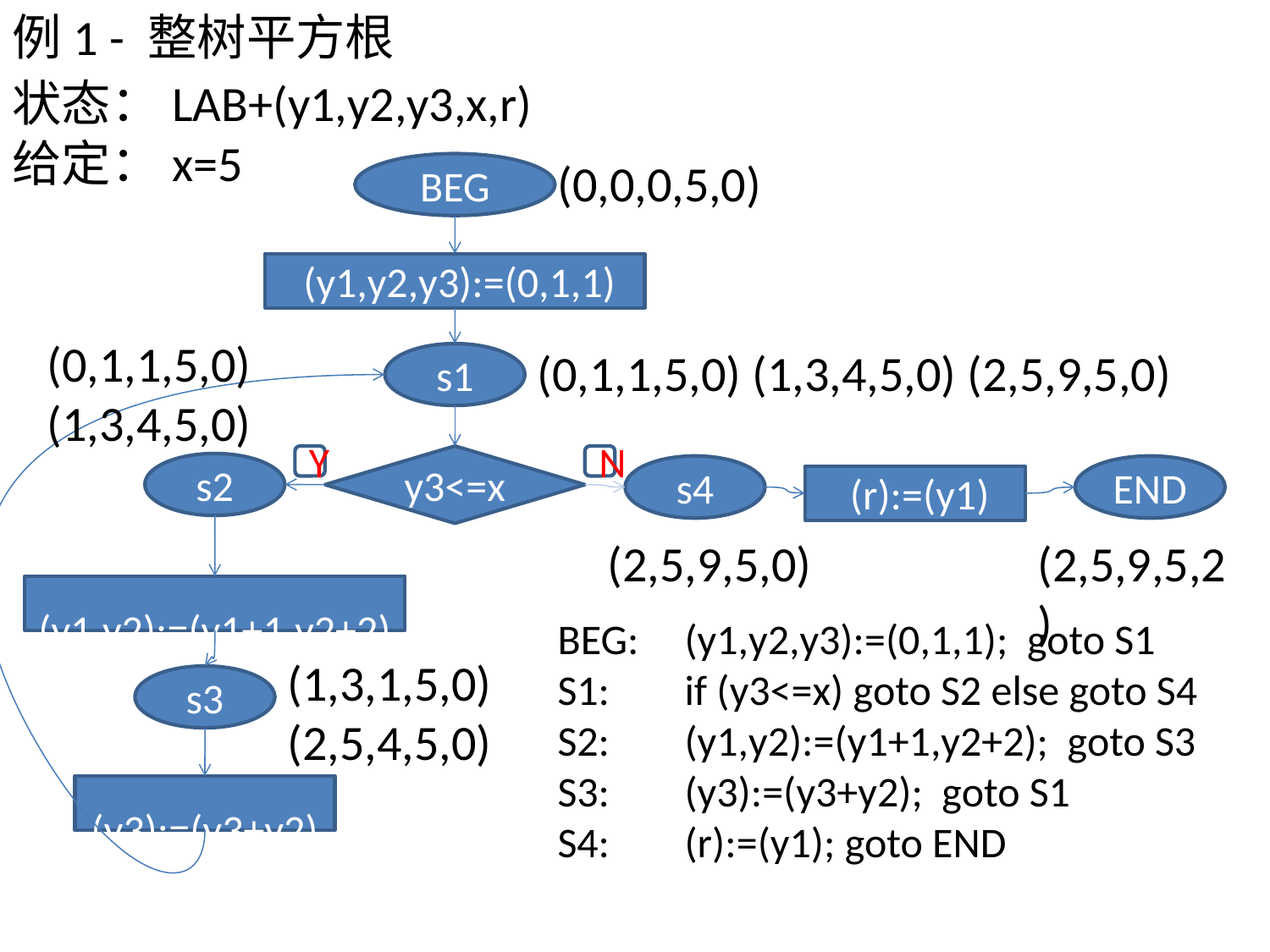

例1 - 整树平方根
状态：LAB+(y1,y2,y3,x,r)
给定：x=5
(0,0,0,5,0)
BEG
 (y1,y2,y3):=(0,1,1)
(0,1,1,5,0)
(1,3,4,5,0)
(0,1,1,5,0) (1,3,4,5,0) (2,5,9,5,0)

s1
Y
y3<=x
N
s2
s4
END
 (r):=(y1)
(2,5,9,5,0)
(2,5,9,5,2)
 (y1,y2):=(y1+1,y2+2)
BEG:	(y1,y2,y3):=(0,1,1);  goto S1
S1:	if (y3<=x) goto S2 else goto S4
S2:	(y1,y2):=(y1+1,y2+2);  goto S3
S3:	(y3):=(y3+y2);  goto S1
S4:	(r):=(y1); goto END

(1,3,1,5,0)
(2,5,4,5,0)

s3
 (y3):=(y3+y2)